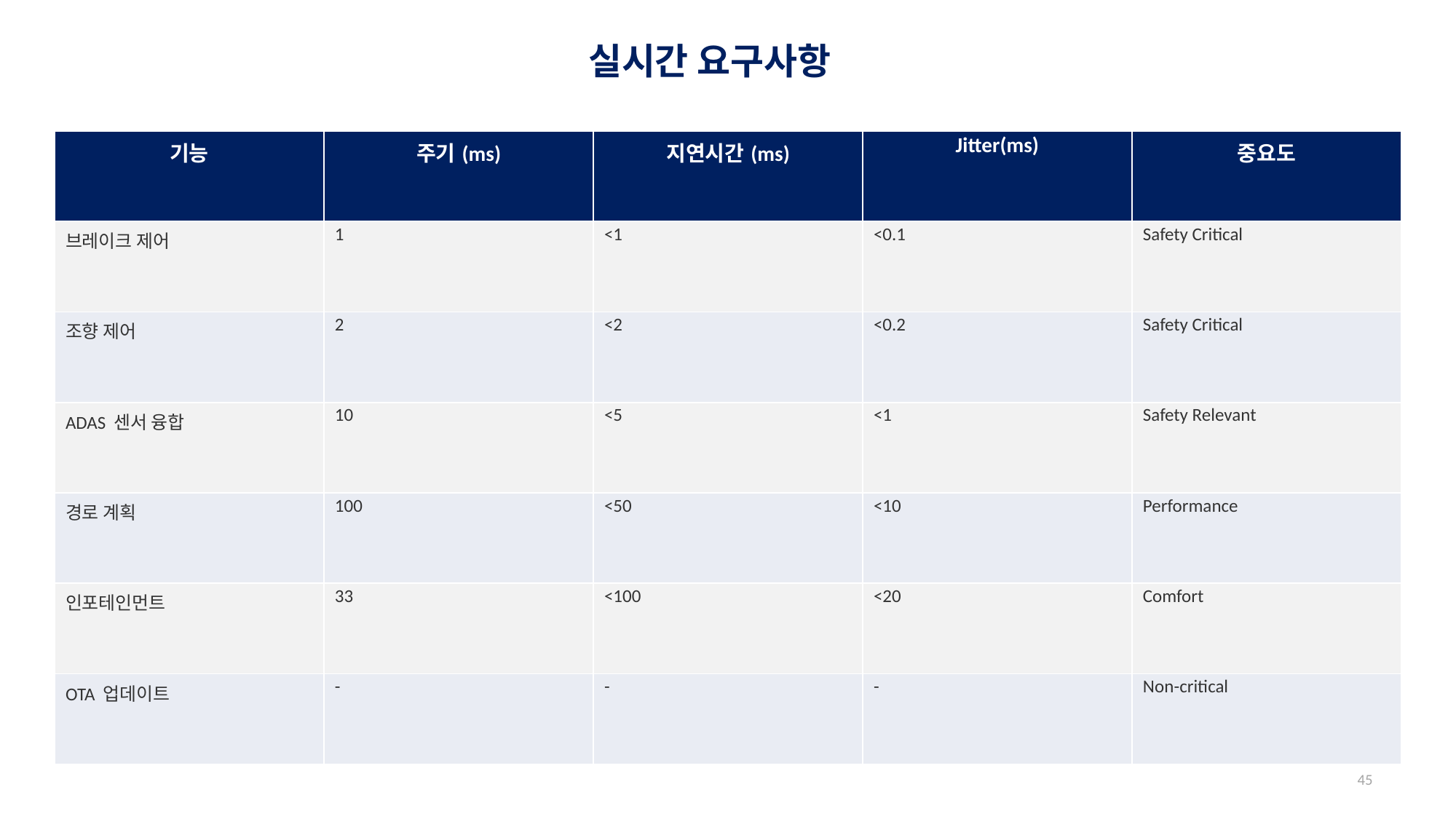

실시간 요구사항
#
| 기능 | 주기(ms) | 지연시간(ms) | Jitter(ms) | 중요도 |
| --- | --- | --- | --- | --- |
| 브레이크 제어 | 1 | <1 | <0.1 | Safety Critical |
| 조향 제어 | 2 | <2 | <0.2 | Safety Critical |
| ADAS 센서 융합 | 10 | <5 | <1 | Safety Relevant |
| 경로 계획 | 100 | <50 | <10 | Performance |
| 인포테인먼트 | 33 | <100 | <20 | Comfort |
| OTA 업데이트 | - | - | - | Non-critical |
45